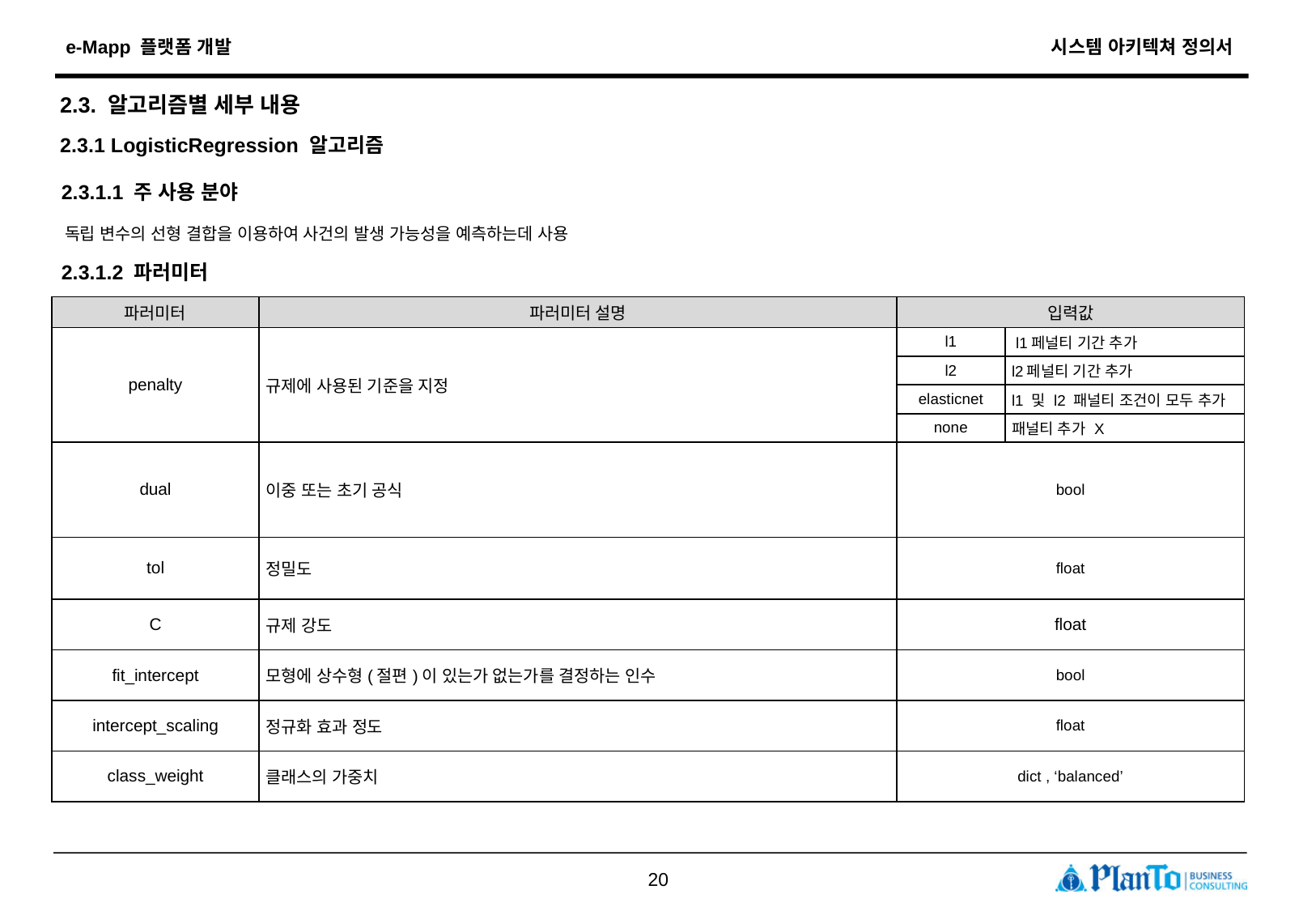

2.3. 알고리즘별 세부 내용
2.3.1 LogisticRegression 알고리즘
2.3.1.1 주 사용 분야
독립 변수의 선형 결합을 이용하여 사건의 발생 가능성을 예측하는데 사용
2.3.1.2 파러미터
| 파러미터 | 파러미터 설명 | 입력값 |  |
| --- | --- | --- | --- |
| penalty | 규제에 사용된 기준을 지정 | l1 | l1페널티 기간 추가 |
|  |  | l2 | l2페널티 기간 추가 |
|  |  | elasticnet | l1 및 l2 패널티 조건이 모두 추가 |
|  |  | none | 패널티 추가 X |
| dual | 이중 또는 초기 공식 | bool |  |
| tol | 정밀도 | float |  |
| C | 규제 강도 | float |  |
| fit\_intercept | 모형에 상수형(절편)이 있는가 없는가를 결정하는 인수 | bool |  |
| intercept\_scaling | 정규화 효과 정도 | float |  |
| class\_weight | 클래스의 가중치 | dict , ‘balanced’ |  |